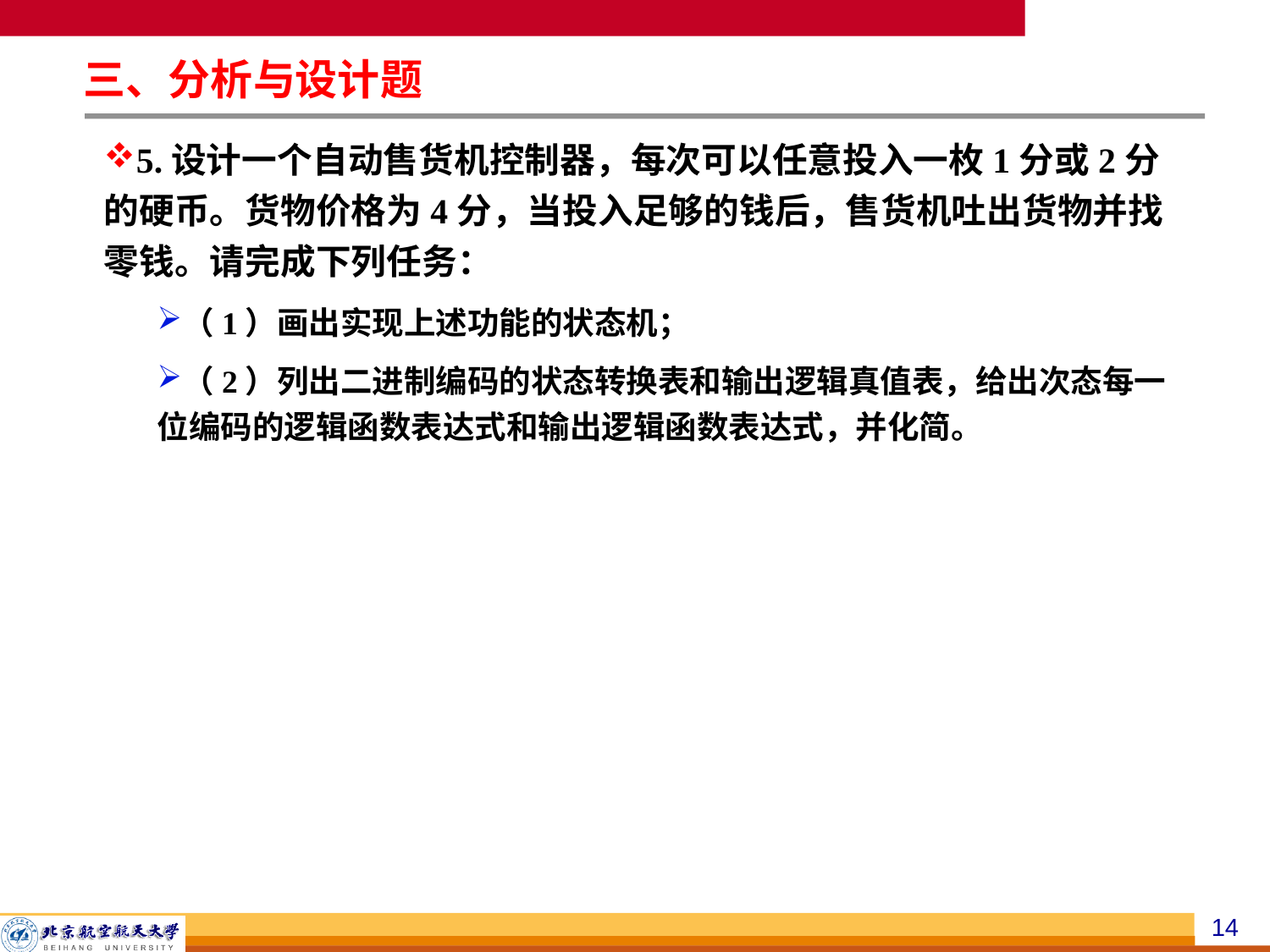

三、分析与设计题
5.设计一个自动售货机控制器，每次可以任意投入一枚1分或2分的硬币。货物价格为4分，当投入足够的钱后，售货机吐出货物并找零钱。请完成下列任务：
（1）画出实现上述功能的状态机；
（2）列出二进制编码的状态转换表和输出逻辑真值表，给出次态每一位编码的逻辑函数表达式和输出逻辑函数表达式，并化简。